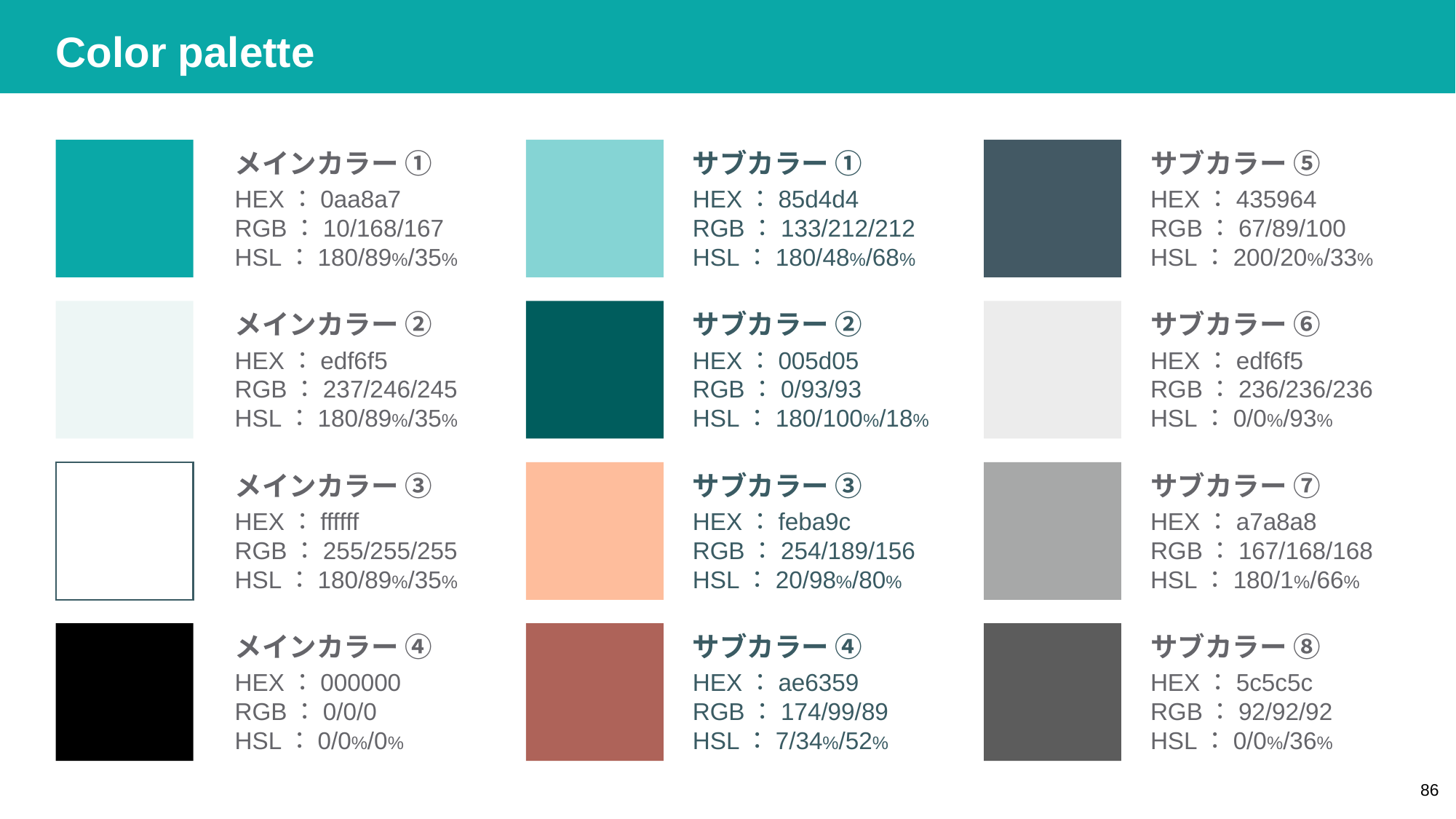

# Color palette

メインカラー ①
HEX：0aa8a7
RGB：10/168/167
HSL：180/89%/35%

メインカラー ②
HEX：edf6f5
RGB：237/246/245
HSL：180/89%/35%

メインカラー ③
HEX：ffffff
RGB：255/255/255
HSL：180/89%/35%

メインカラー ④
HEX：000000
RGB：0/0/0
HSL：0/0%/0%

サブカラー ①
HEX：85d4d4
RGB：133/212/212
HSL：180/48%/68%

サブカラー ②
HEX：005d05
RGB：0/93/93
HSL：180/100%/18%

サブカラー ③
HEX：feba9c
RGB：254/189/156
HSL：20/98%/80%

サブカラー ④
HEX：ae6359
RGB：174/99/89
HSL：7/34%/52%

サブカラー ⑤
HEX：435964
RGB：67/89/100
HSL：200/20%/33%

サブカラー ⑥
HEX：edf6f5
RGB：236/236/236
HSL：0/0%/93%

サブカラー ⑦
HEX：a7a8a8
RGB：167/168/168
HSL：180/1%/66%

サブカラー ⑧
HEX：5c5c5c
RGB：92/92/92
HSL：0/0%/36%